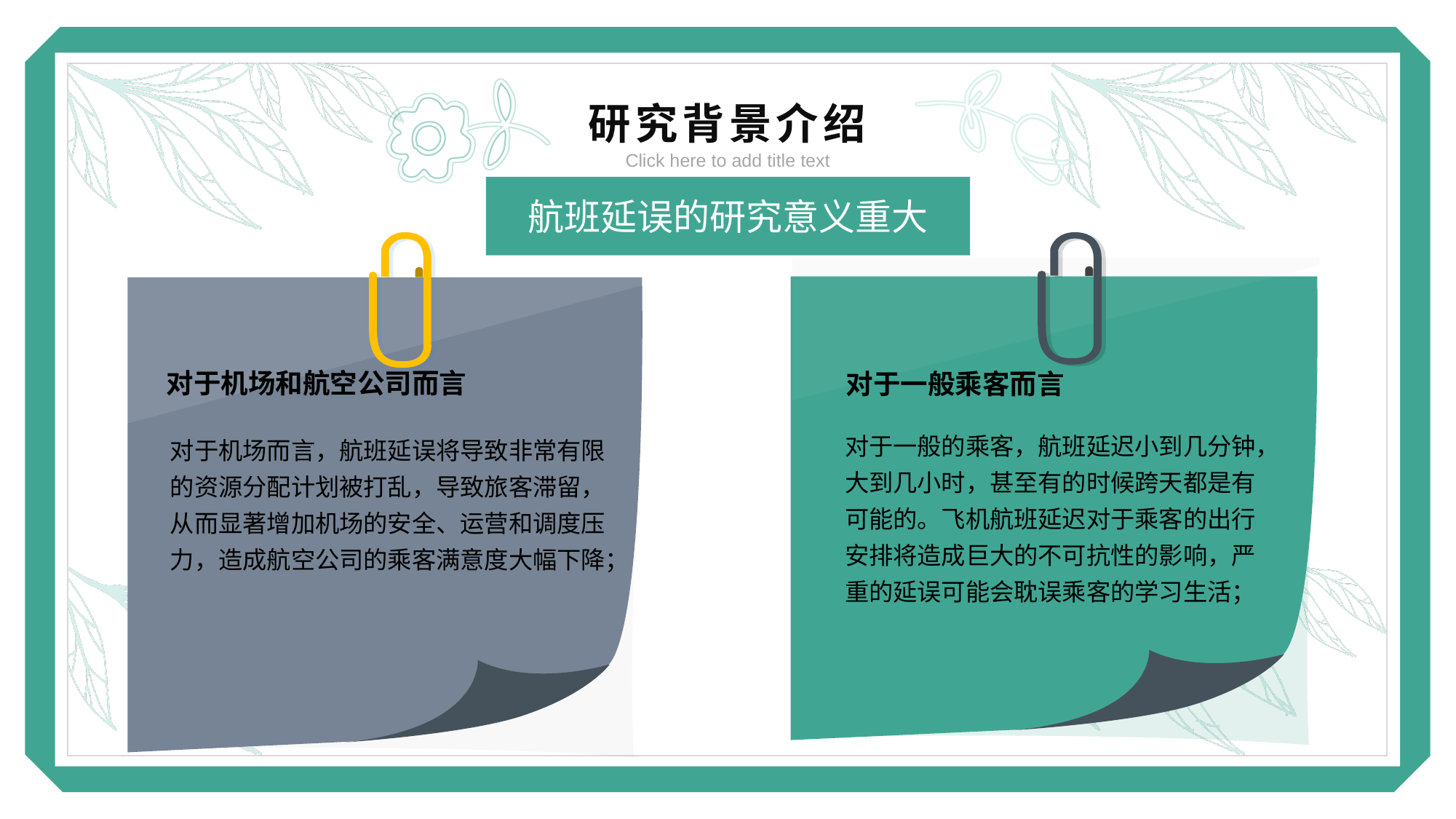

研究背景介绍
Click here to add title text
航班延误的研究意义重大

对于机场和航空公司而言
对于一般乘客而言
对于一般的乘客，航班延迟小到几分钟，大到几小时，甚至有的时候跨天都是有可能的。飞机航班延迟对于乘客的出行安排将造成巨大的不可抗性的影响，严重的延误可能会耽误乘客的学习生活；
对于机场而言，航班延误将导致非常有限的资源分配计划被打乱，导致旅客滞留，从而显著增加机场的安全、运营和调度压力，造成航空公司的乘客满意度大幅下降；